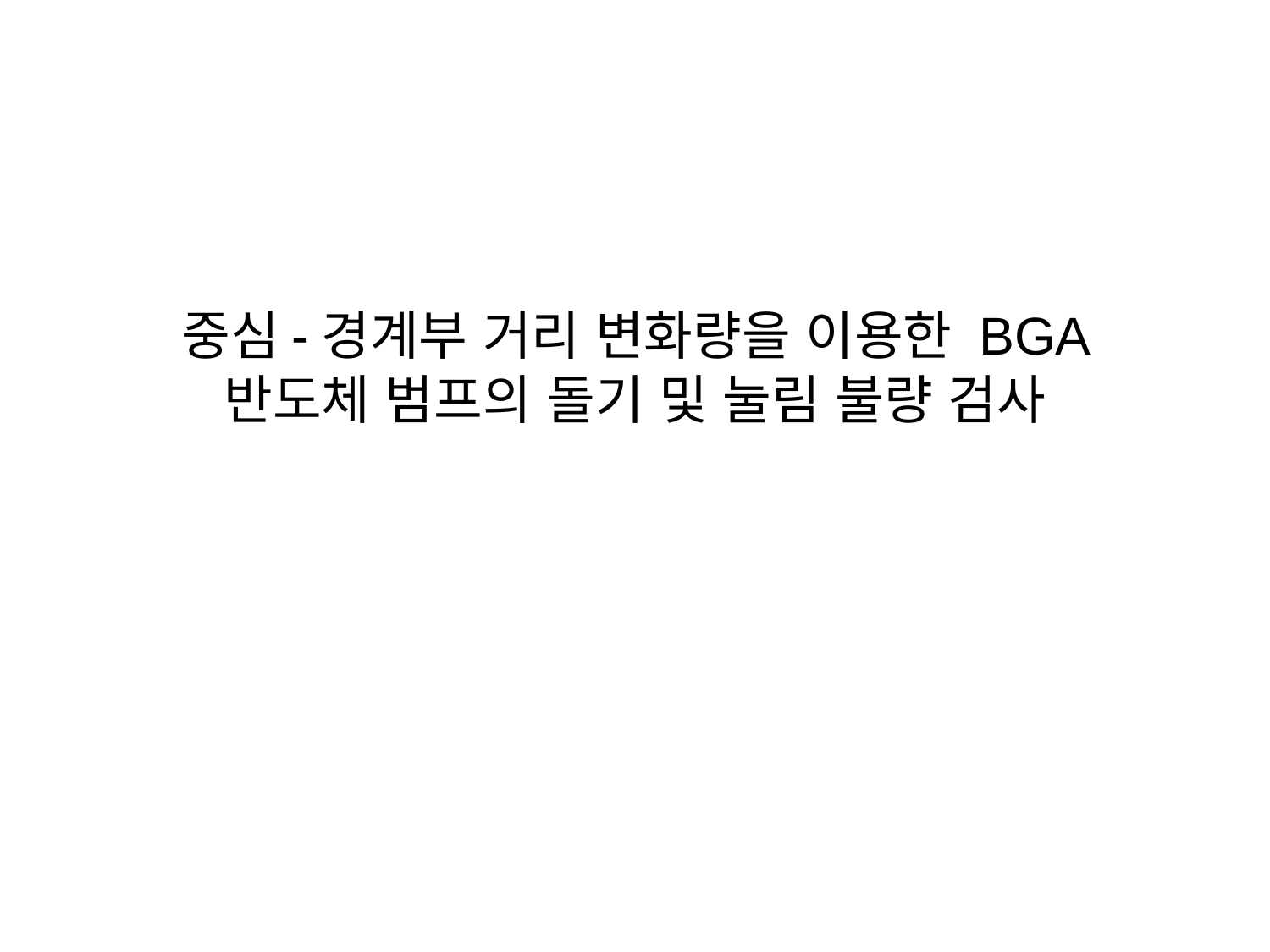

# 중심-경계부 거리 변화량을 이용한 BGA 반도체 범프의 돌기 및 눌림 불량 검사